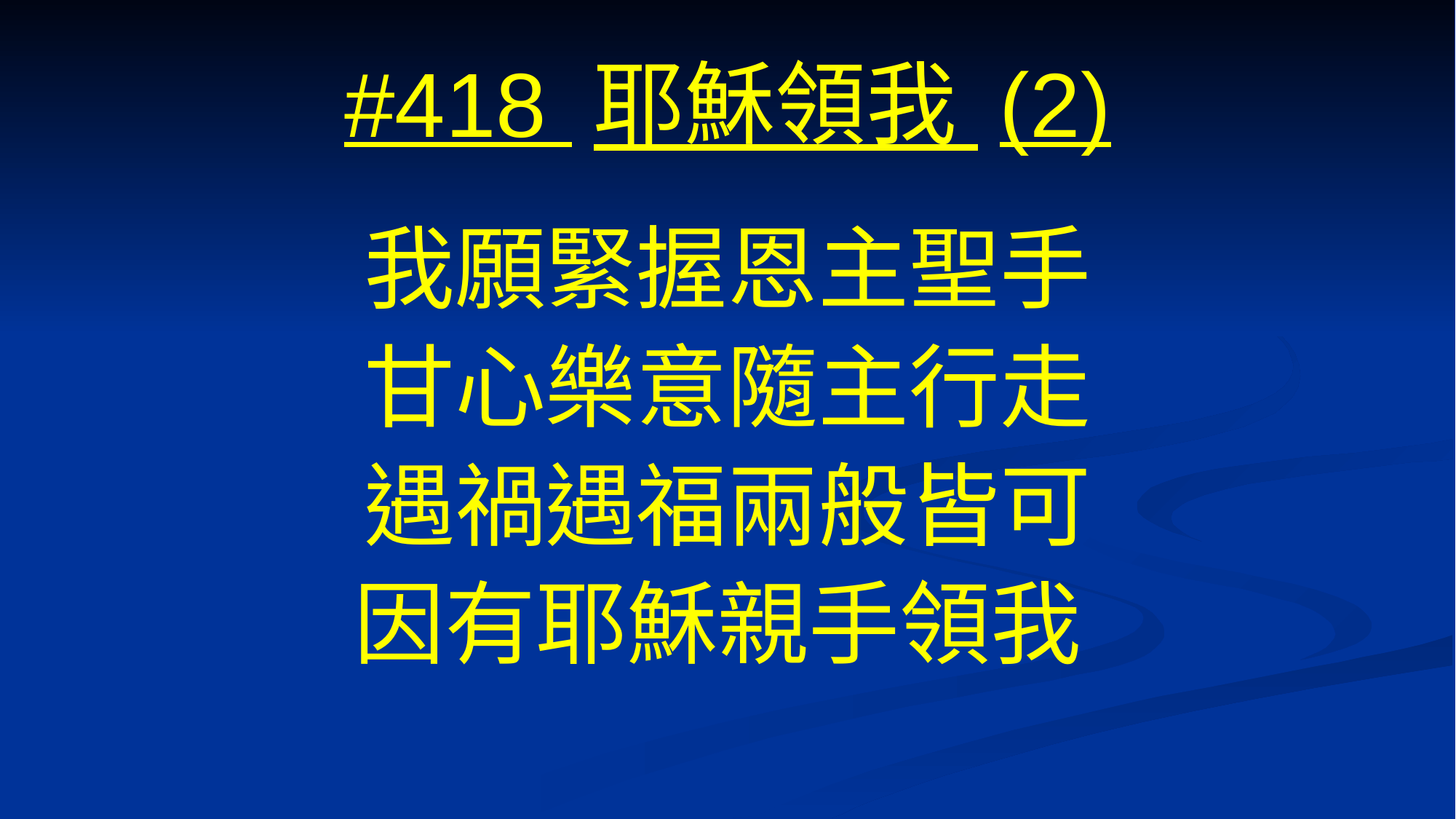

# #418 耶穌領我 (2)
我願緊握恩主聖手
甘心樂意隨主行走
遇禍遇福兩般皆可
因有耶穌親手領我